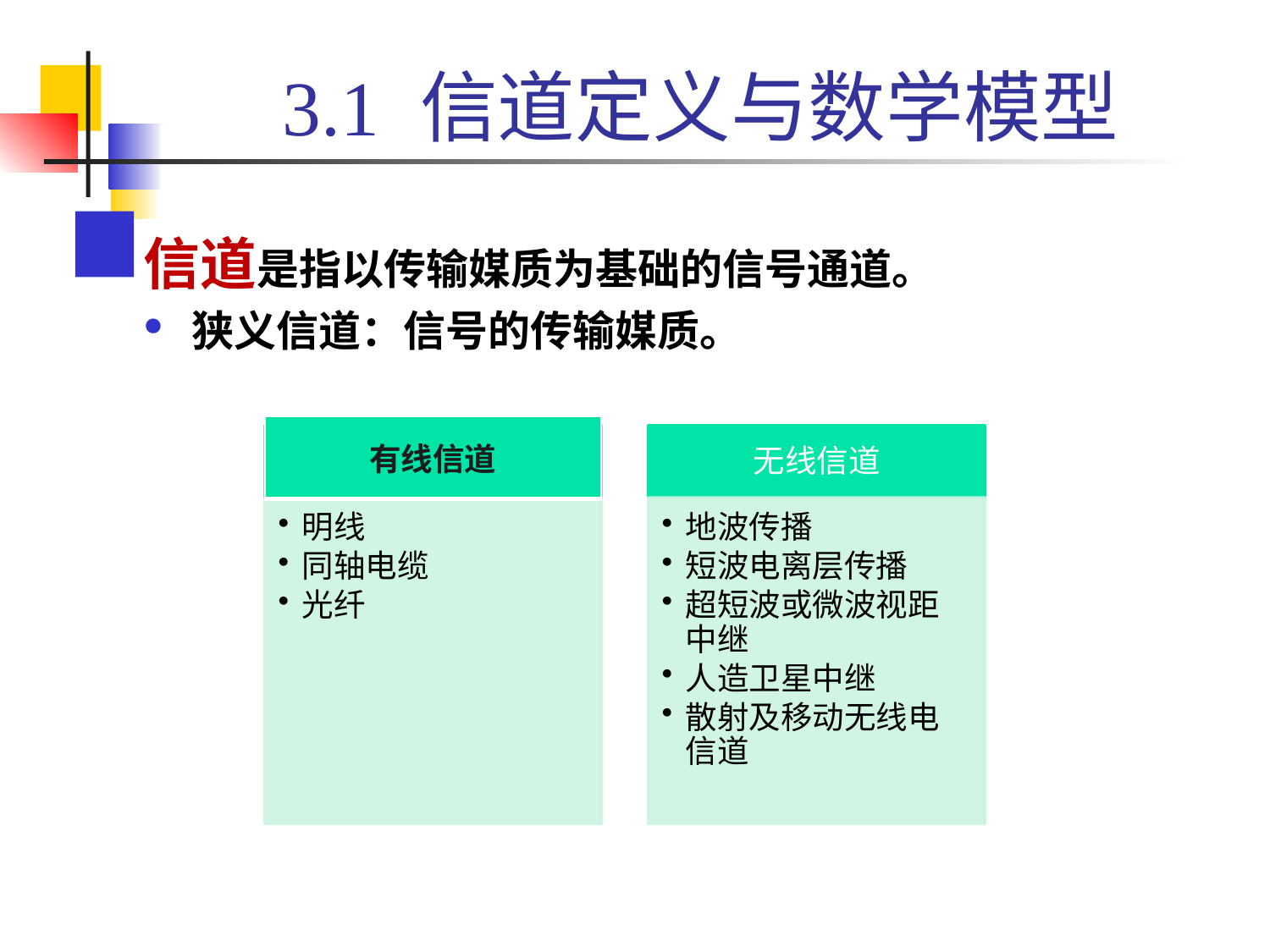

# 3.1 信道定义与数学模型
信道是指以传输媒质为基础的信号通道。
狭义信道：信号的传输媒质。
有线信道
明线
同轴电缆
光纤
无线信道
地波传播
短波电离层传播
超短波或微波视距中继
人造卫星中继
散射及移动无线电信道
| 有线信道 |
| --- |